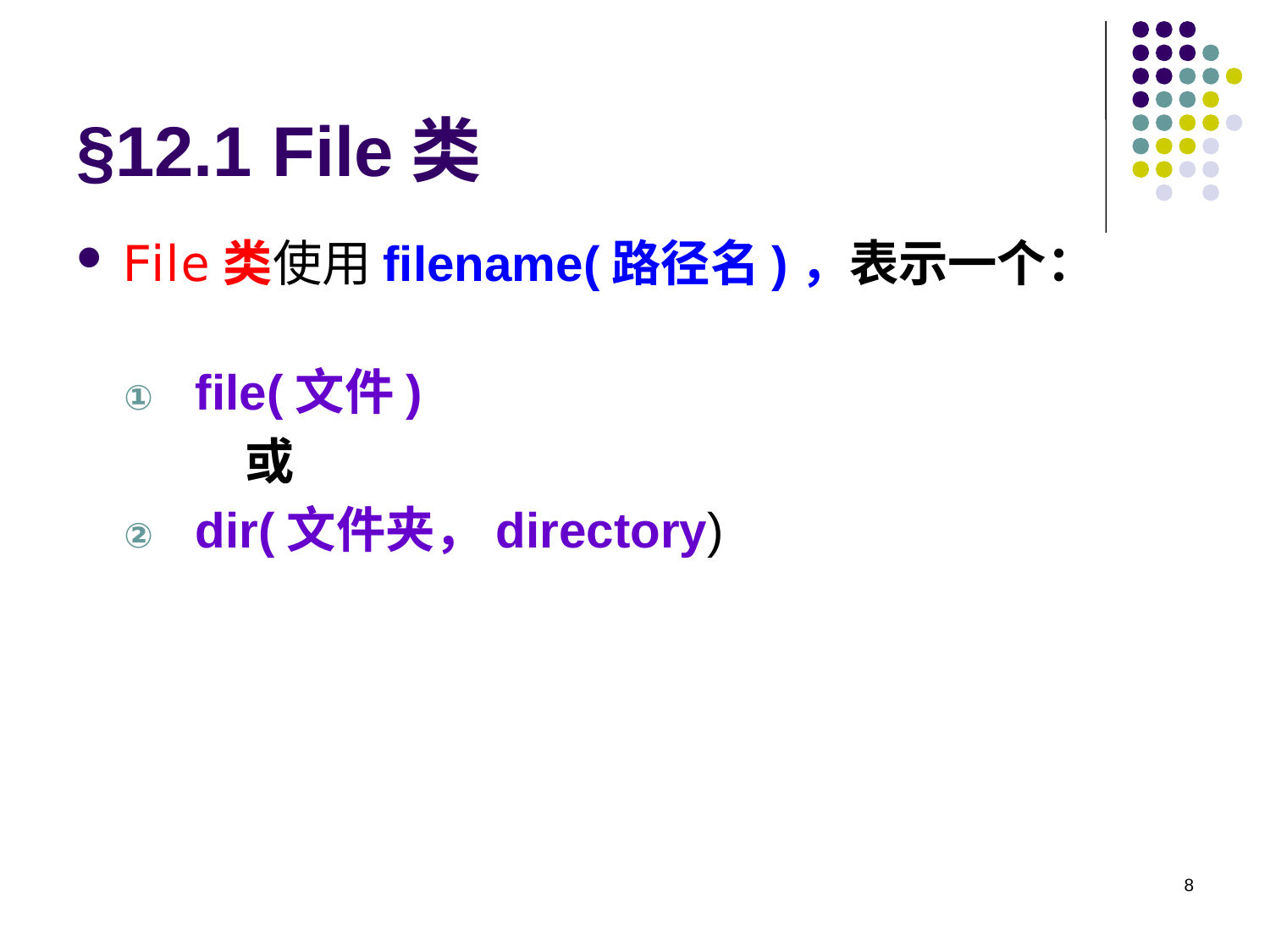

# §12.1 File类
File类使用filename(路径名)，表示一个：

file(文件)
              或
dir(文件夹，directory)

8